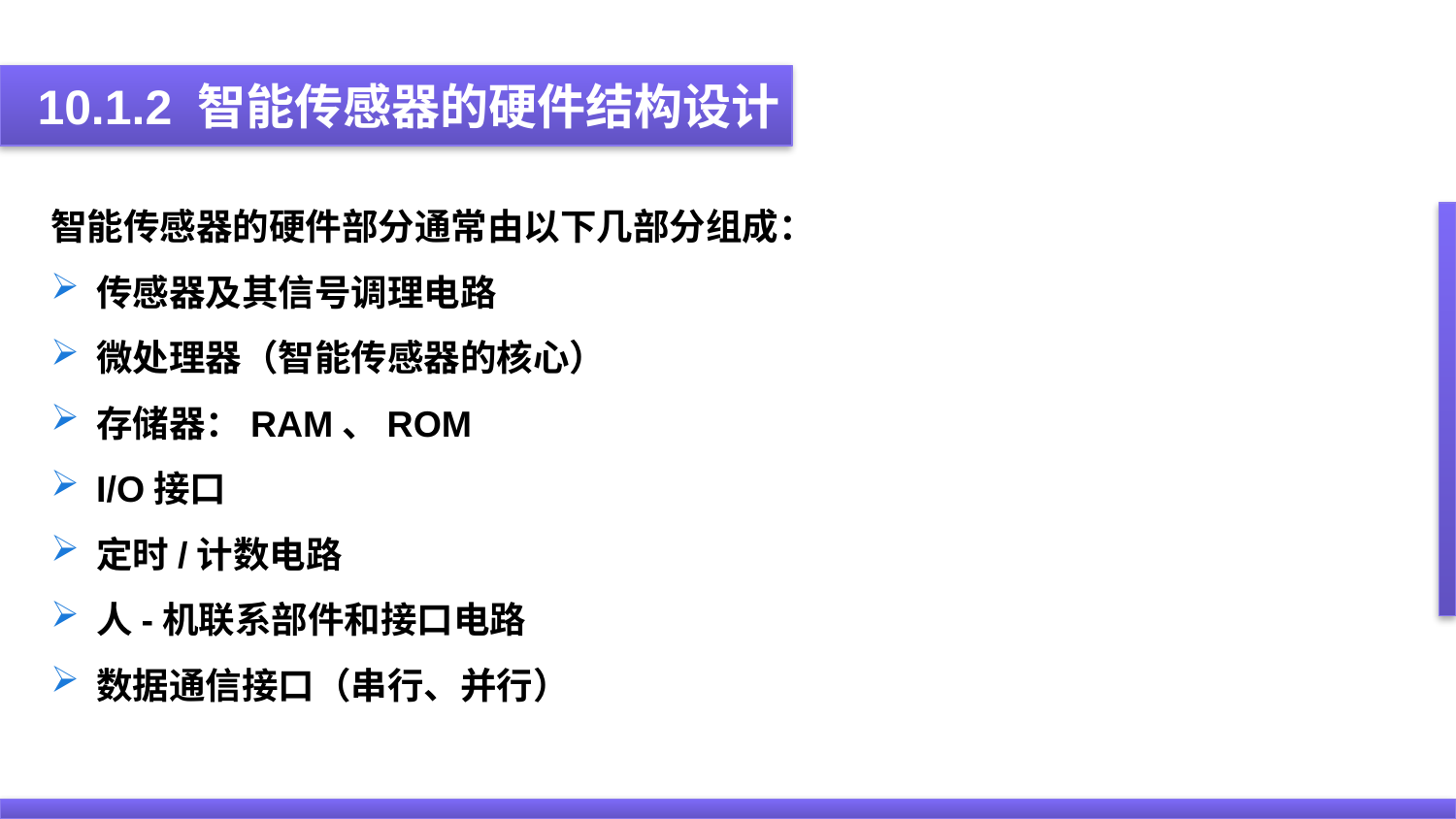

10.1.2 智能传感器的硬件结构设计
智能传感器的硬件部分通常由以下几部分组成：
传感器及其信号调理电路
微处理器（智能传感器的核心）
存储器：RAM、ROM
I/O接口
定时/计数电路
人-机联系部件和接口电路
数据通信接口（串行、并行）